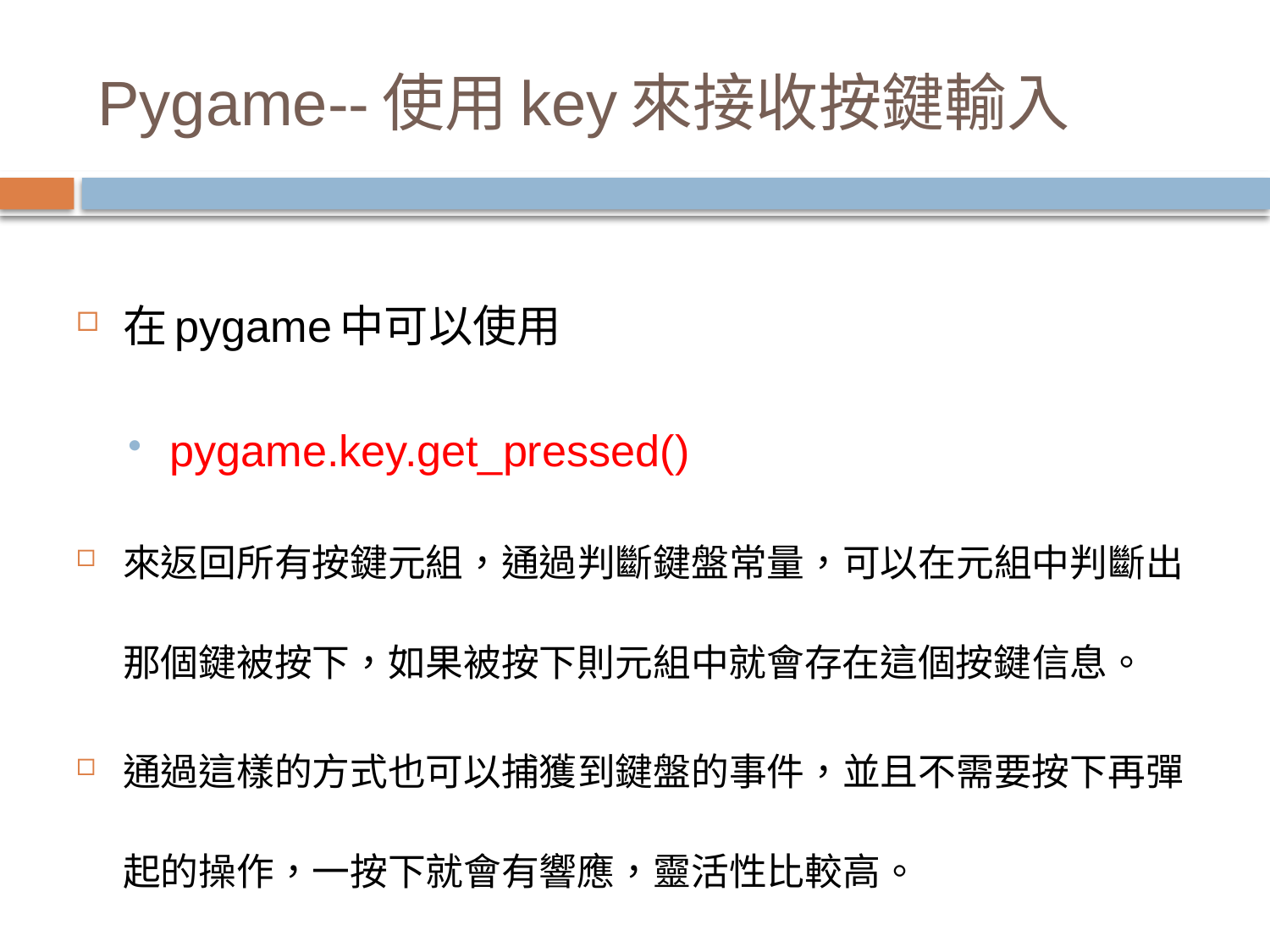

# Pygame--使用key來接收按鍵輸入
在pygame中可以使用
pygame.key.get_pressed()
來返回所有按鍵元組，通過判斷鍵盤常量，可以在元組中判斷出那個鍵被按下，如果被按下則元組中就會存在這個按鍵信息。
通過這樣的方式也可以捕獲到鍵盤的事件，並且不需要按下再彈起的操作，一按下就會有響應，靈活性比較高。